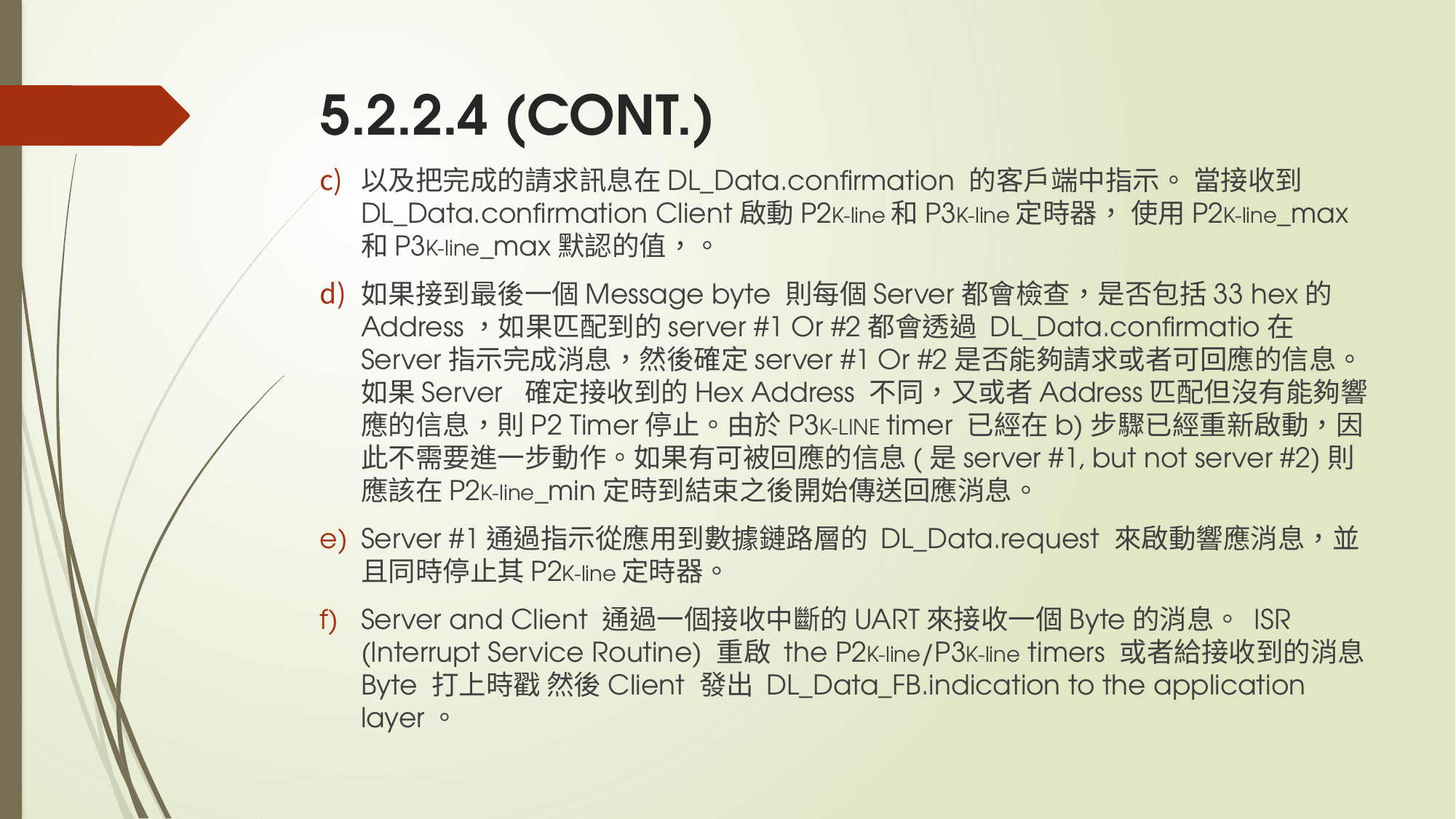

# 5.2.2.4 (CONT.)
以及把完成的請求訊息在DL_Data.confirmation 的客戶端中指示。 當接收到DL_Data.confirmation Client啟動P2K-line和P3K-line定時器， 使用P2K-line_max和P3K-line_max默認的值，。
如果接到最後一個Message byte 則每個Server都會檢查，是否包括33 hex的Address，如果匹配到的server #1 Or #2都會透過 DL_Data.confirmatio在Server指示完成消息，然後確定server #1 Or #2是否能夠請求或者可回應的信息。如果Server  確定接收到的Hex Address 不同，又或者Address匹配但沒有能夠響應的信息，則P2 Timer停止。由於P3K-LINE timer 已經在b)步驟已經重新啟動，因此不需要進一步動作。如果有可被回應的信息(是server #1, but not server #2)則應該在P2K-line_min定時到結束之後開始傳送回應消息。
Server #1通過指示從應用到數據鏈路層的 DL_Data.request 來啟動響應消息，並且同時停止其P2K-line定時器。
Server and Client 通過一個接收中斷的UART來接收一個Byte的消息。 ISR (Interrupt Service Routine) 重啟 the P2K-line/P3K-line timers 或者給接收到的消息Byte 打上時戳 然後Client 發出 DL_Data_FB.indication to the application layer。